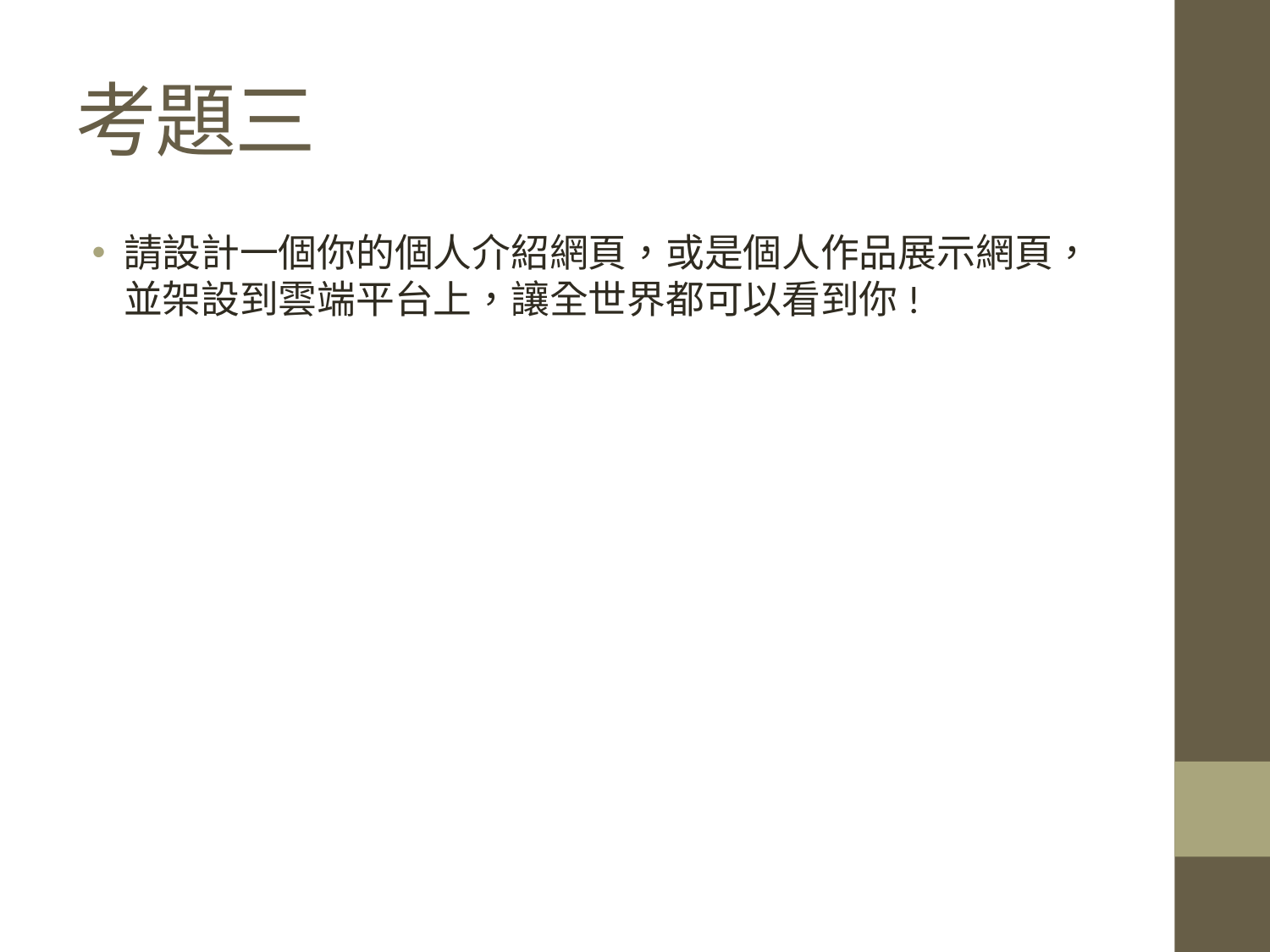

考題三
請設計一個你的個人介紹網頁，或是個人作品展示網頁，並架設到雲端平台上，讓全世界都可以看到你!